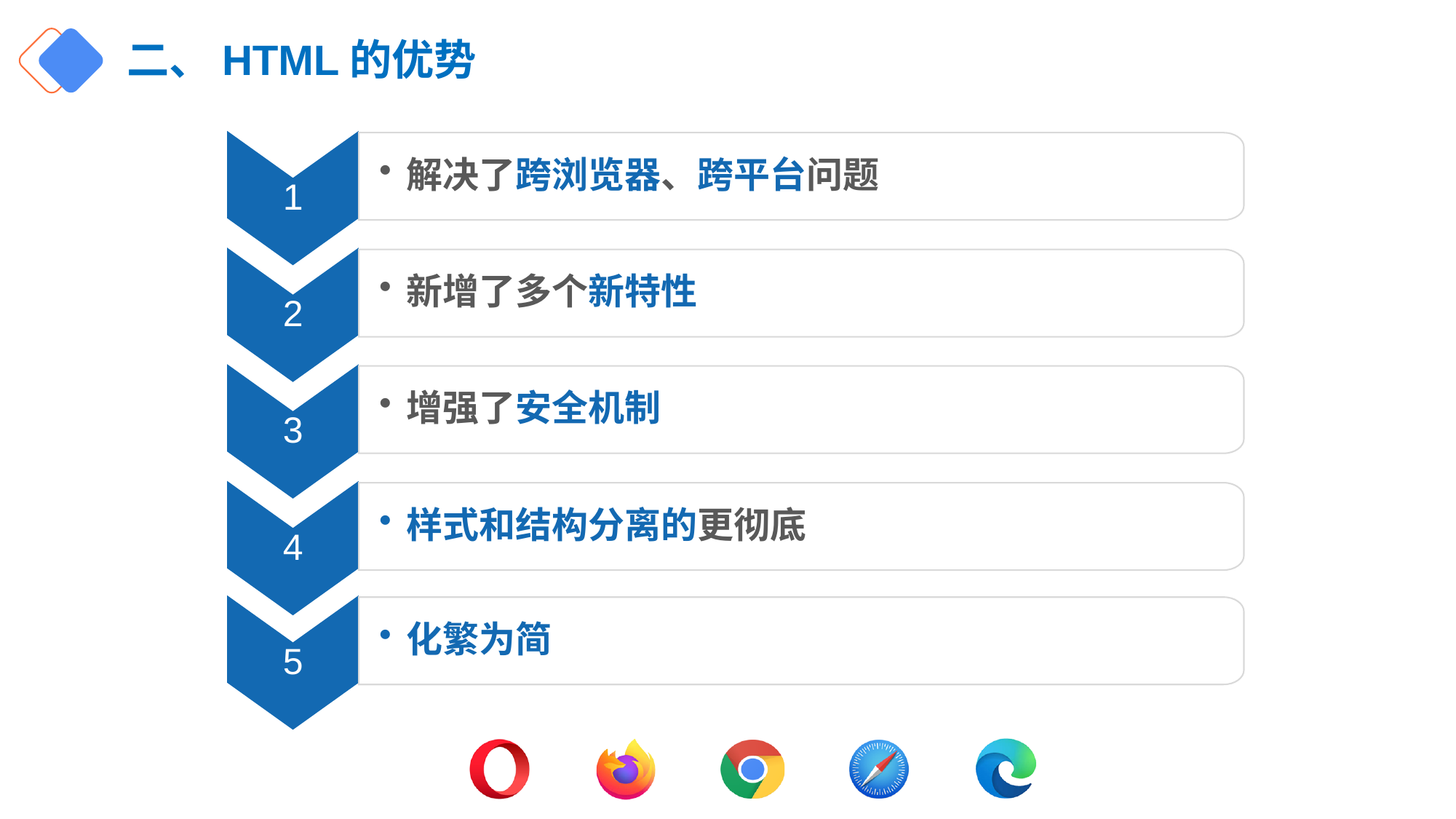

# 二、HTML的优势
1
解决了跨浏览器、跨平台问题
2
新增了多个新特性
3
增强了安全机制
4
样式和结构分离的更彻底
5
化繁为简